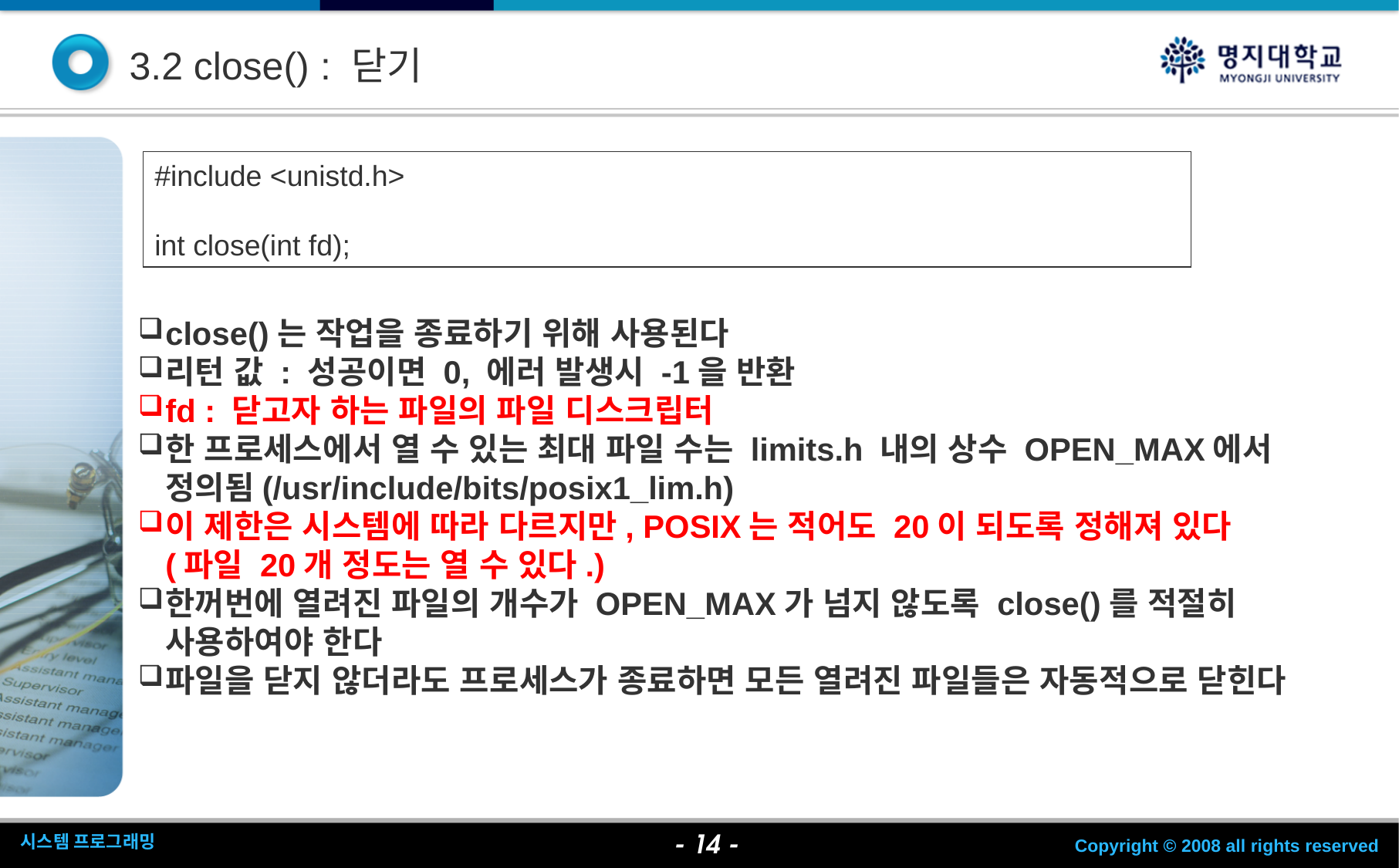

3.2 close() : 닫기
#include <unistd.h>

int close(int fd);
close()는 작업을 종료하기 위해 사용된다
리턴 값 : 성공이면 0, 에러 발생시 -1을 반환
fd : 닫고자 하는 파일의 파일 디스크립터
한 프로세스에서 열 수 있는 최대 파일 수는 limits.h 내의 상수 OPEN_MAX에서 정의됨(/usr/include/bits/posix1_lim.h)
이 제한은 시스템에 따라 다르지만, POSIX는 적어도 20이 되도록 정해져 있다(파일 20개 정도는 열 수 있다.)
한꺼번에 열려진 파일의 개수가 OPEN_MAX가 넘지 않도록 close()를 적절히 사용하여야 한다
파일을 닫지 않더라도 프로세스가 종료하면 모든 열려진 파일들은 자동적으로 닫힌다
- 14 -